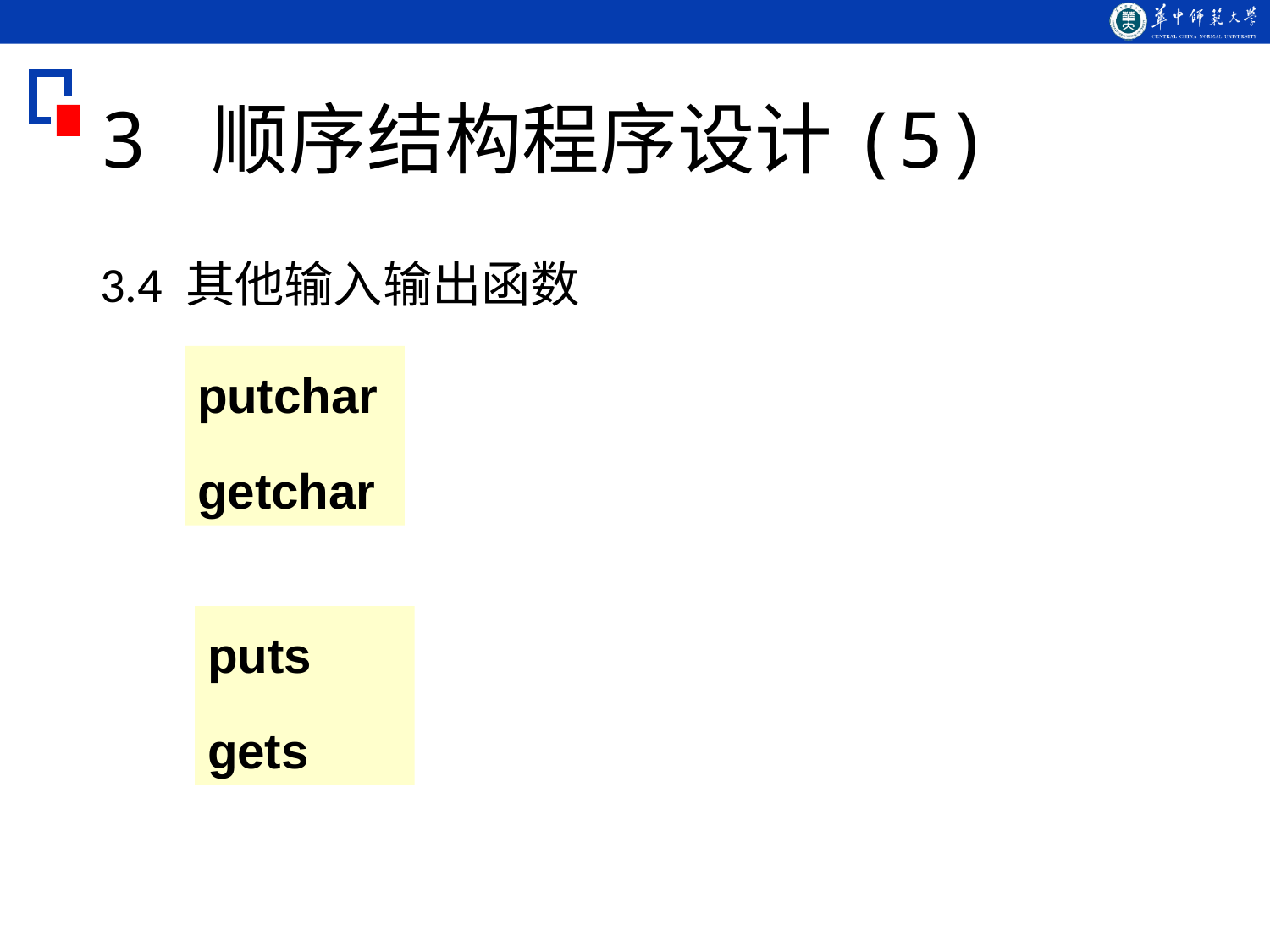

# 3 顺序结构程序设计(5)
3.4 其他输入输出函数
putchar
getchar
puts
gets